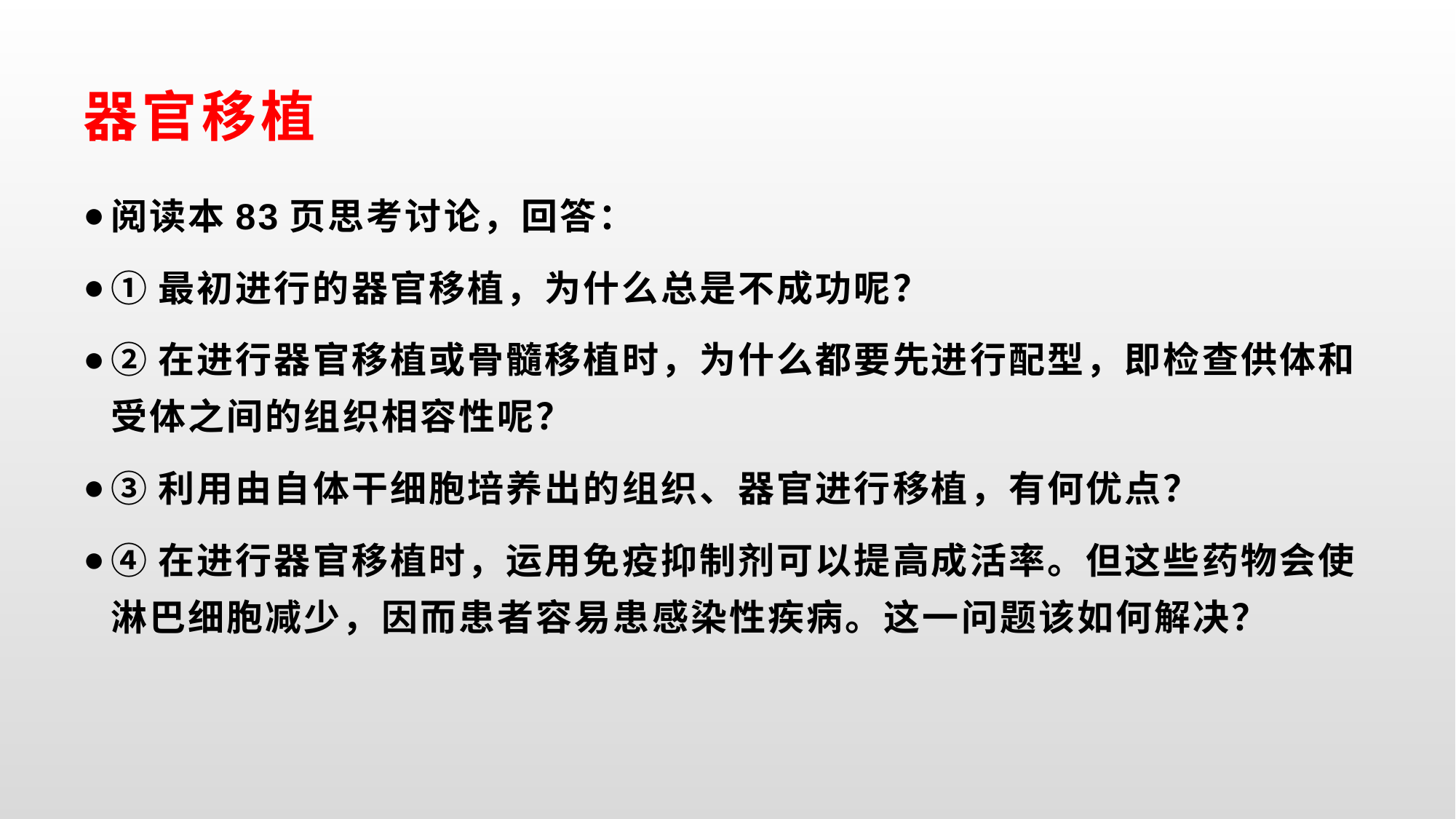

# 器官移植
阅读本83页思考讨论，回答：
①最初进行的器官移植，为什么总是不成功呢？
②在进行器官移植或骨髓移植时，为什么都要先进行配型，即检查供体和受体之间的组织相容性呢？
③利用由自体干细胞培养出的组织、器官进行移植，有何优点？
④在进行器官移植时，运用免疫抑制剂可以提高成活率。但这些药物会使淋巴细胞减少，因而患者容易患感染性疾病。这一问题该如何解决？